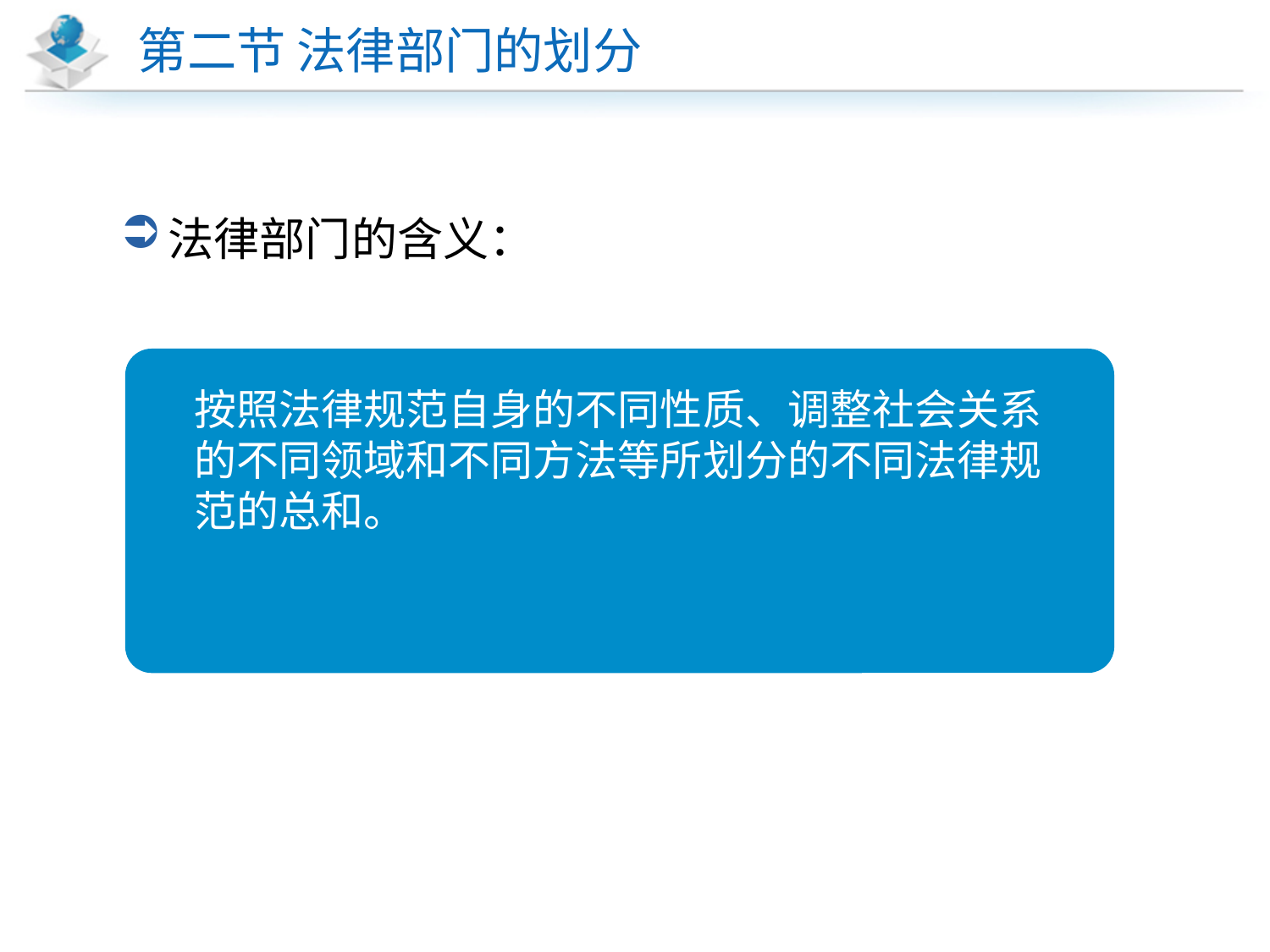

# 第二节 法律部门的划分
法律部门的含义：

按照法律规范自身的不同性质、调整社会关系的不同领域和不同方法等所划分的不同法律规范的总和。